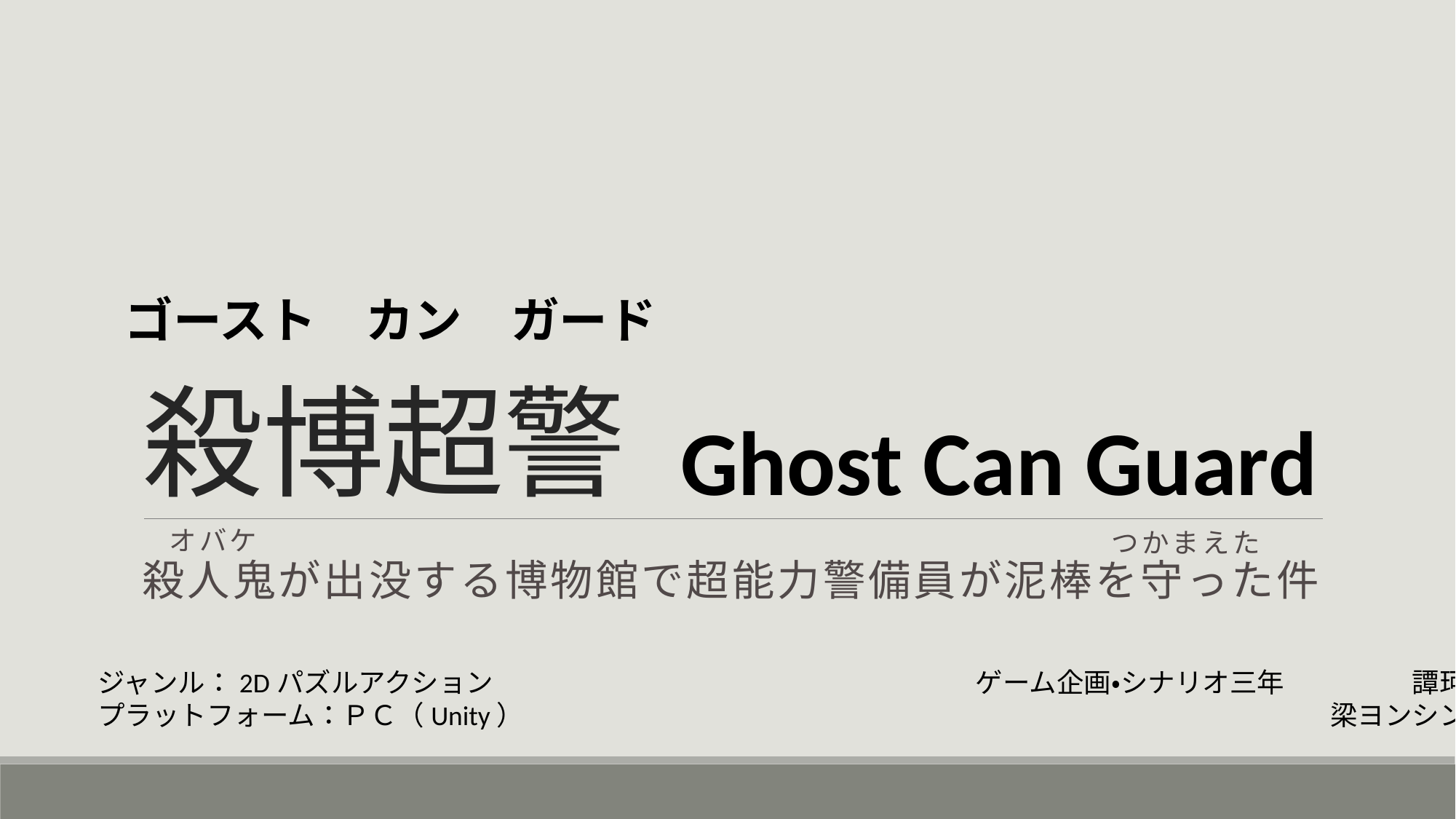

ゴースト　カン　ガード
# 殺博超警
Ghost Can Guard
オバケ
つかまえた
殺人鬼が出没する博物館で超能力警備員が泥棒を守った件
ジャンル：2Dパズルアクション
プラットフォーム：ＰＣ（Unity）
ゲーム企画・シナリオ三年		譚珂
						梁ヨンシン